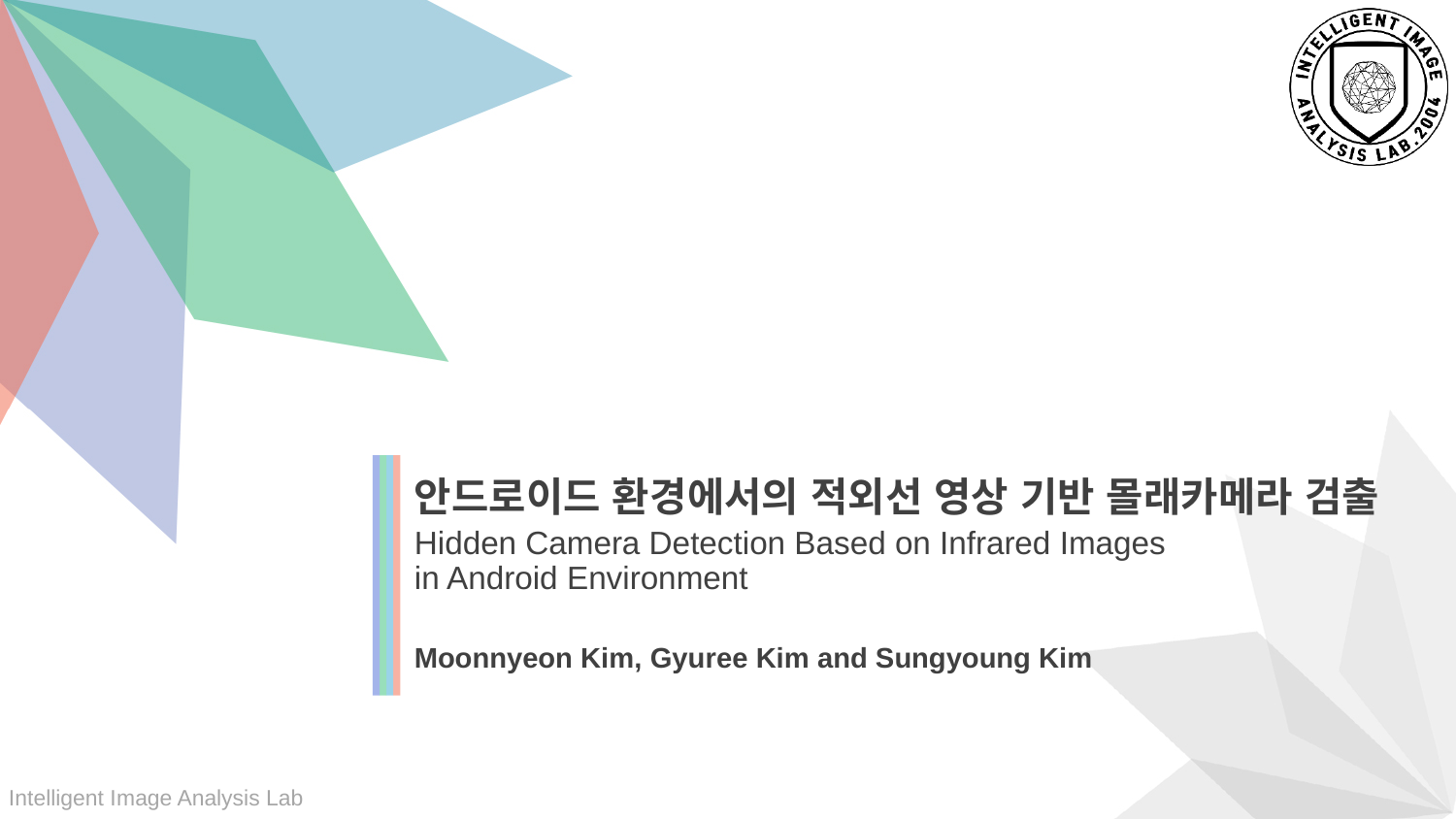

안드로이드 환경에서의 적외선 영상 기반 몰래카메라 검출
Hidden Camera Detection Based on Infrared Images
in Android Environment

Moonnyeon Kim, Gyuree Kim and Sungyoung Kim